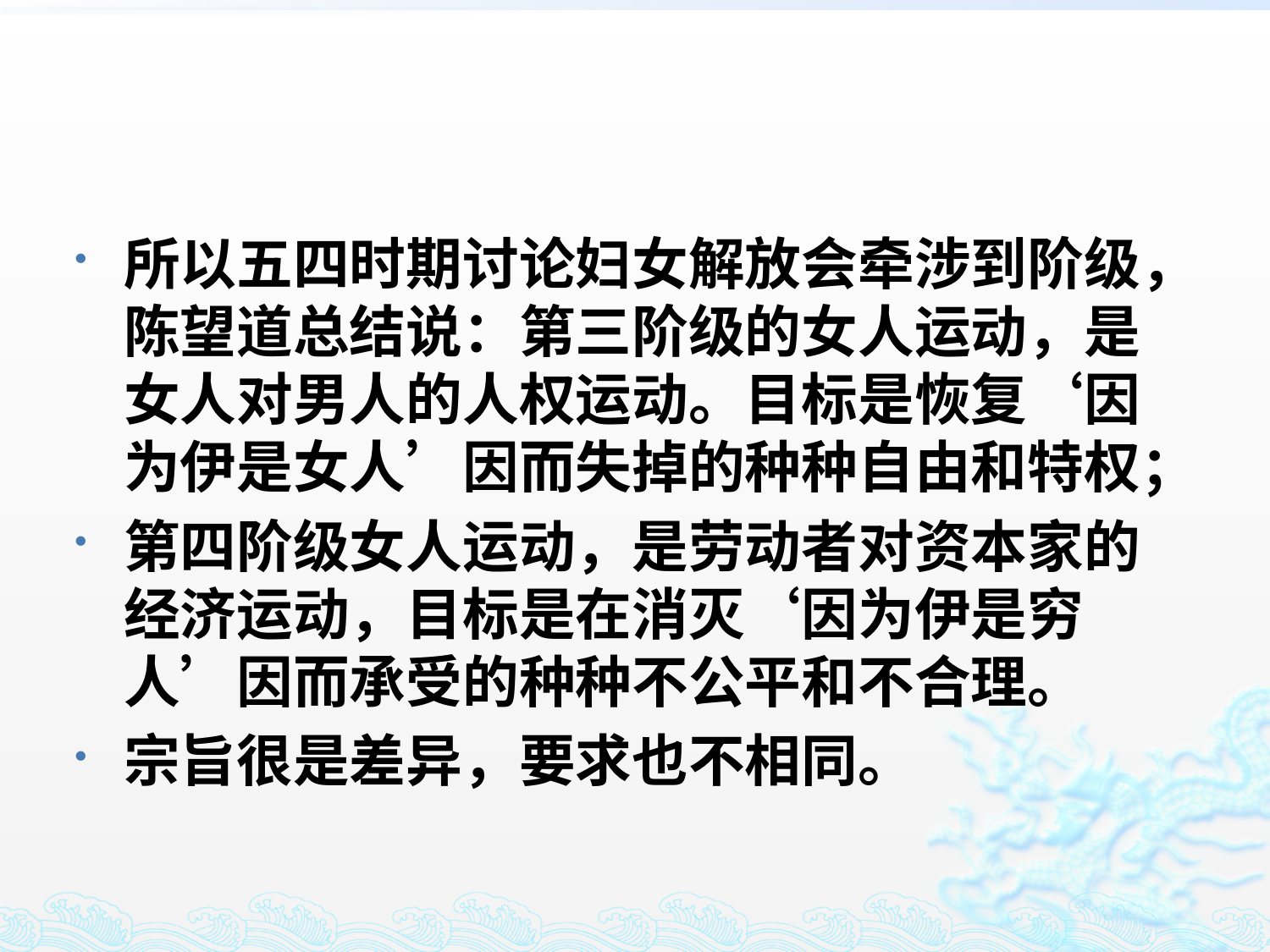

#
所以五四时期讨论妇女解放会牵涉到阶级，陈望道总结说：第三阶级的女人运动，是女人对男人的人权运动。目标是恢复‘因为伊是女人’因而失掉的种种自由和特权；
第四阶级女人运动，是劳动者对资本家的经济运动，目标是在消灭‘因为伊是穷人’因而承受的种种不公平和不合理。
宗旨很是差异，要求也不相同。